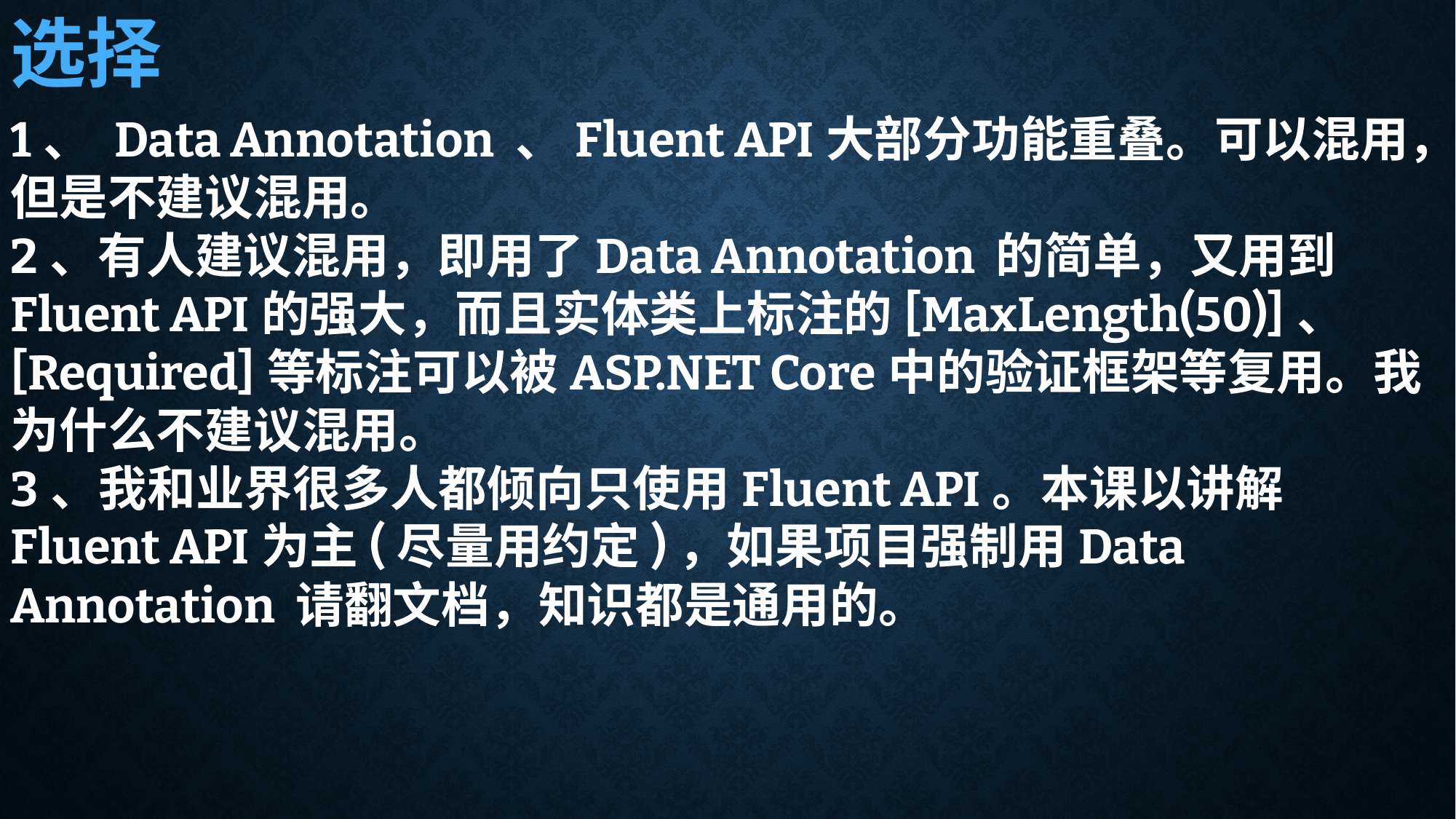

选择
1、 Data Annotation 、Fluent API大部分功能重叠。可以混用，但是不建议混用。
2、有人建议混用，即用了Data Annotation 的简单，又用到Fluent API的强大，而且实体类上标注的[MaxLength(50)]、[Required]等标注可以被ASP.NET Core中的验证框架等复用。我为什么不建议混用。
3、我和业界很多人都倾向只使用Fluent API。本课以讲解Fluent API为主(尽量用约定)，如果项目强制用Data Annotation 请翻文档，知识都是通用的。